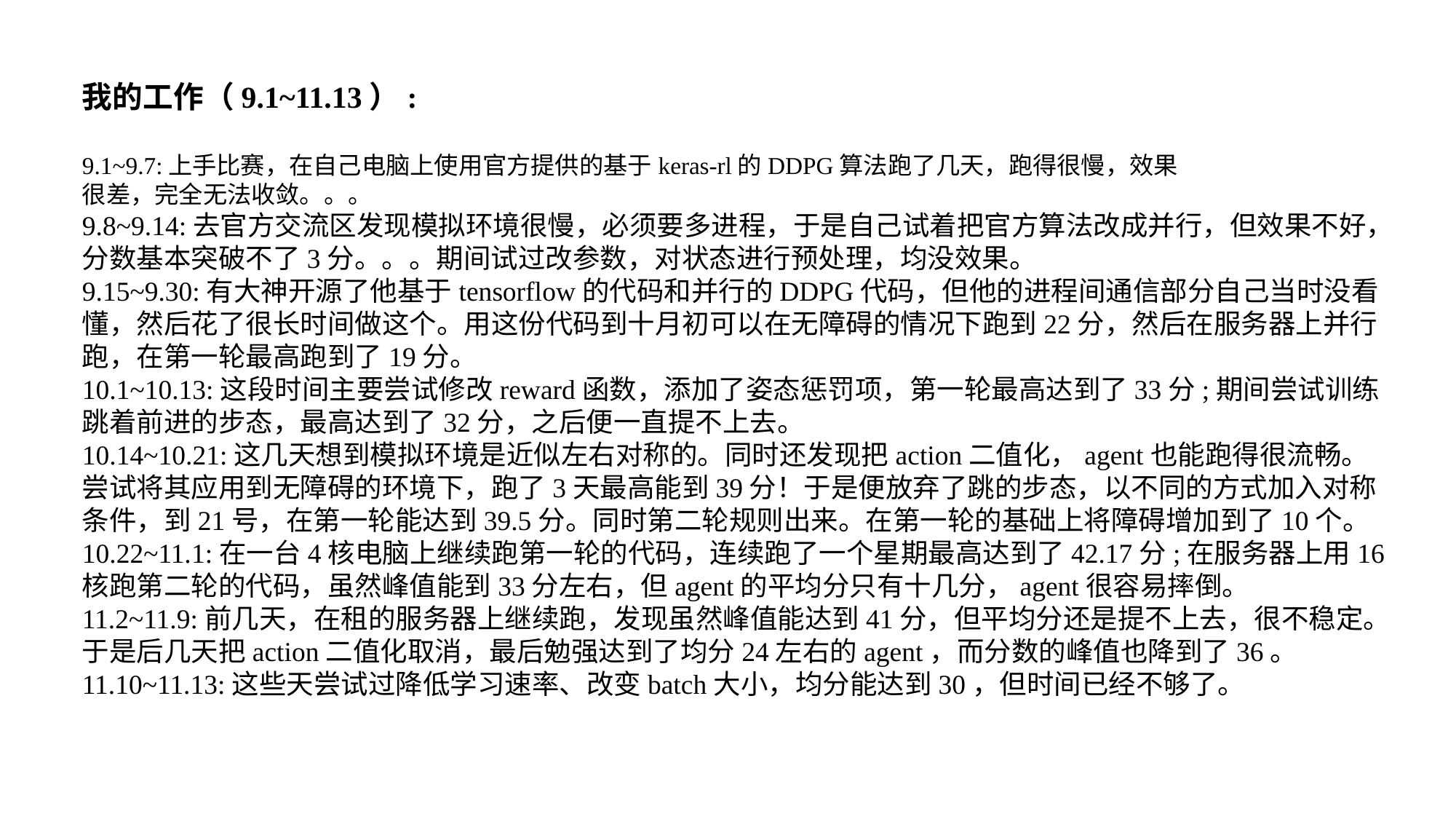

我的工作（9.1~11.13）:

9.1~9.7:上手比赛，在自己电脑上使用官方提供的基于keras-rl的DDPG算法跑了几天，跑得很慢，效果
很差，完全无法收敛。。。
9.8~9.14:去官方交流区发现模拟环境很慢，必须要多进程，于是自己试着把官方算法改成并行，但效果不好，分数基本突破不了3分。。。期间试过改参数，对状态进行预处理，均没效果。
9.15~9.30:有大神开源了他基于tensorflow的代码和并行的DDPG代码，但他的进程间通信部分自己当时没看懂，然后花了很长时间做这个。用这份代码到十月初可以在无障碍的情况下跑到22分，然后在服务器上并行跑，在第一轮最高跑到了19分。
10.1~10.13:这段时间主要尝试修改reward函数，添加了姿态惩罚项，第一轮最高达到了33分;期间尝试训练跳着前进的步态，最高达到了32分，之后便一直提不上去。
10.14~10.21:这几天想到模拟环境是近似左右对称的。同时还发现把action二值化，agent也能跑得很流畅。尝试将其应用到无障碍的环境下，跑了3天最高能到39分！于是便放弃了跳的步态，以不同的方式加入对称条件，到21号，在第一轮能达到39.5分。同时第二轮规则出来。在第一轮的基础上将障碍增加到了10个。10.22~11.1:在一台4核电脑上继续跑第一轮的代码，连续跑了一个星期最高达到了42.17分;在服务器上用16核跑第二轮的代码，虽然峰值能到33分左右，但agent的平均分只有十几分，agent很容易摔倒。
11.2~11.9:前几天，在租的服务器上继续跑，发现虽然峰值能达到41分，但平均分还是提不上去，很不稳定。于是后几天把action二值化取消，最后勉强达到了均分24左右的agent，而分数的峰值也降到了36。
11.10~11.13:这些天尝试过降低学习速率、改变batch大小，均分能达到30，但时间已经不够了。